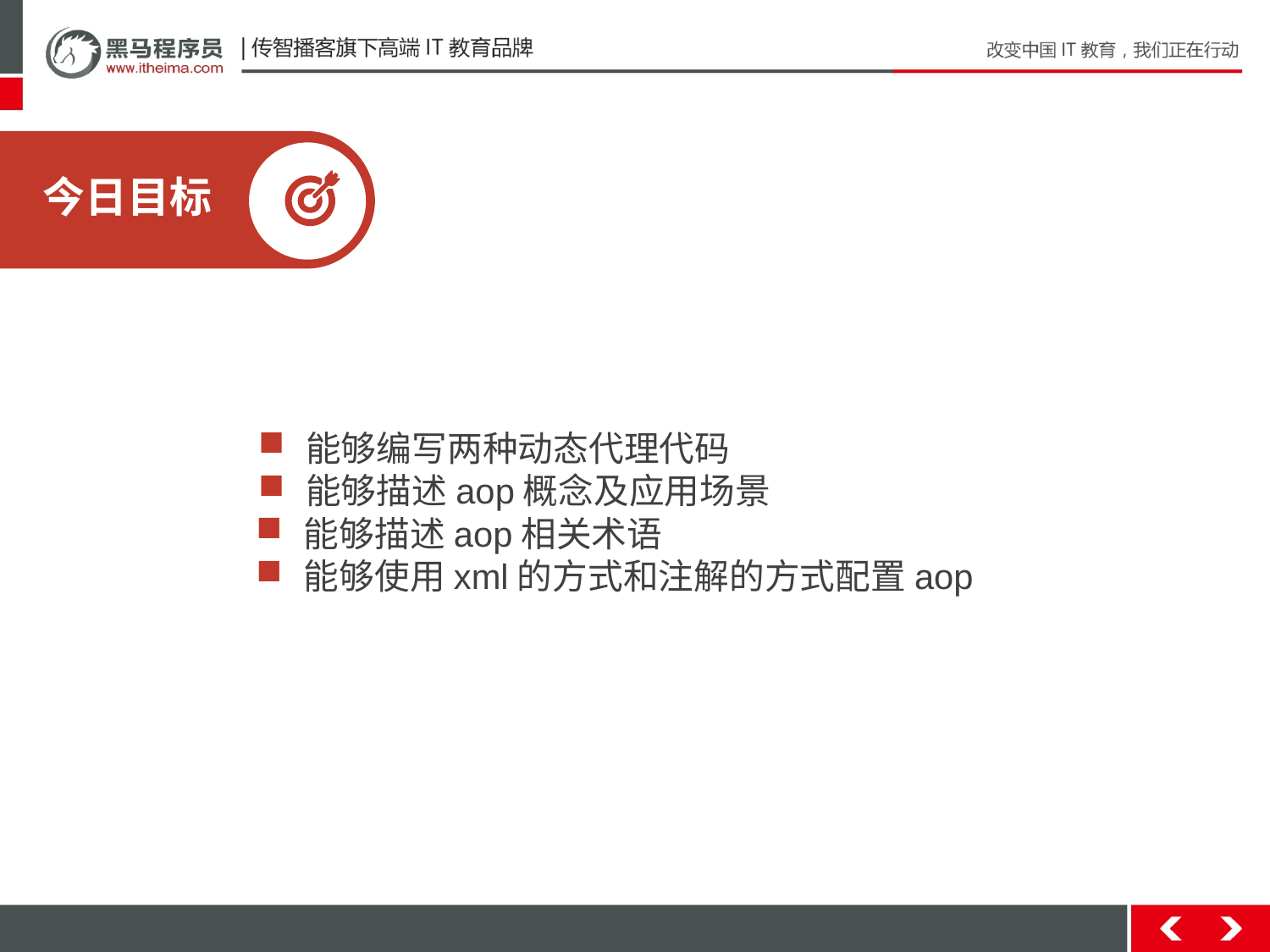

今日目标

能够编写两种动态代理代码
能够描述aop概念及应用场景

能够描述aop相关术语
能够使用xml的方式和注解的方式配置aop